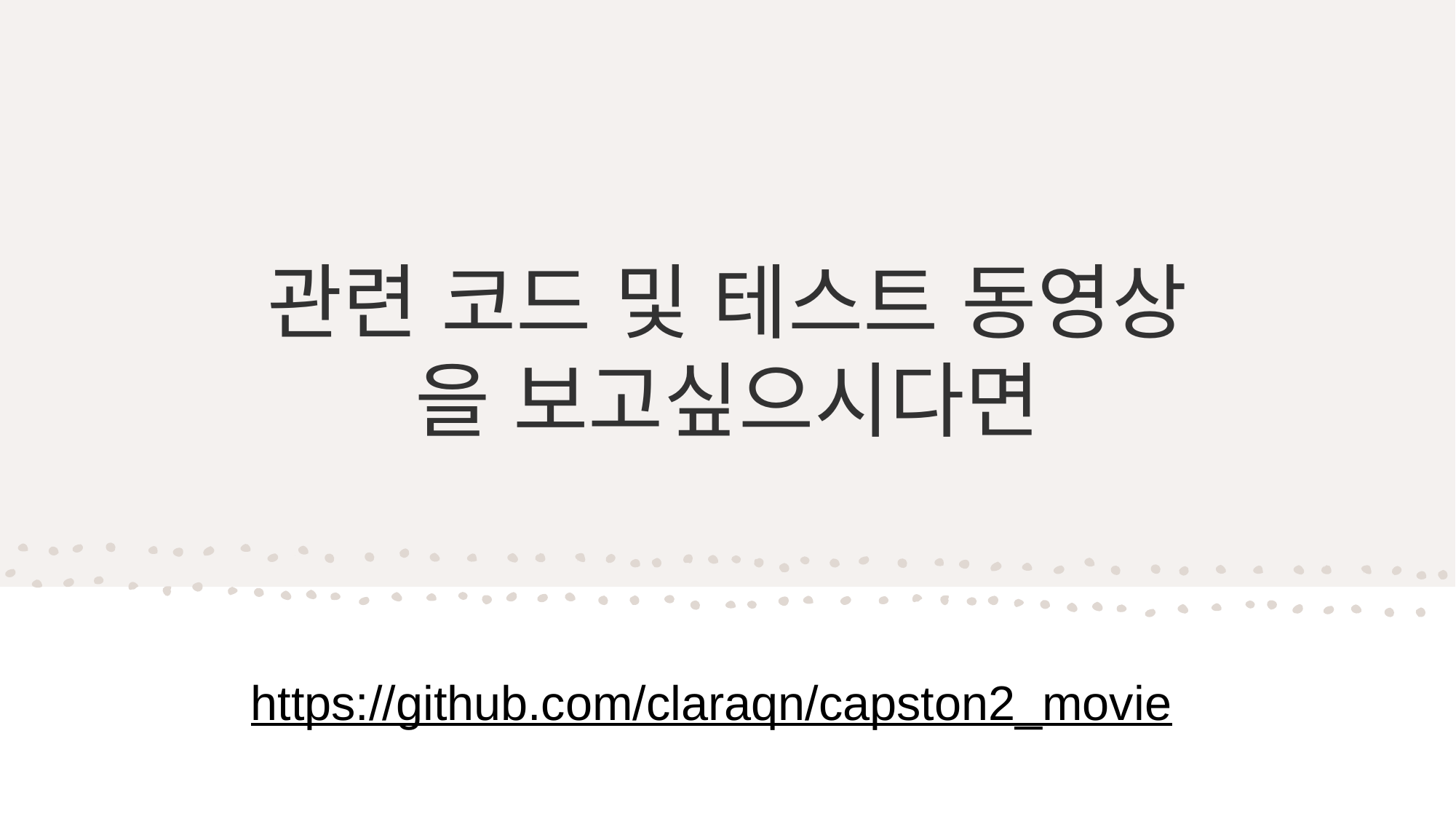

# 관련 코드 및 테스트 동영상 을 보고싶으시다면

https://github.com/claraqn/capston2_movie